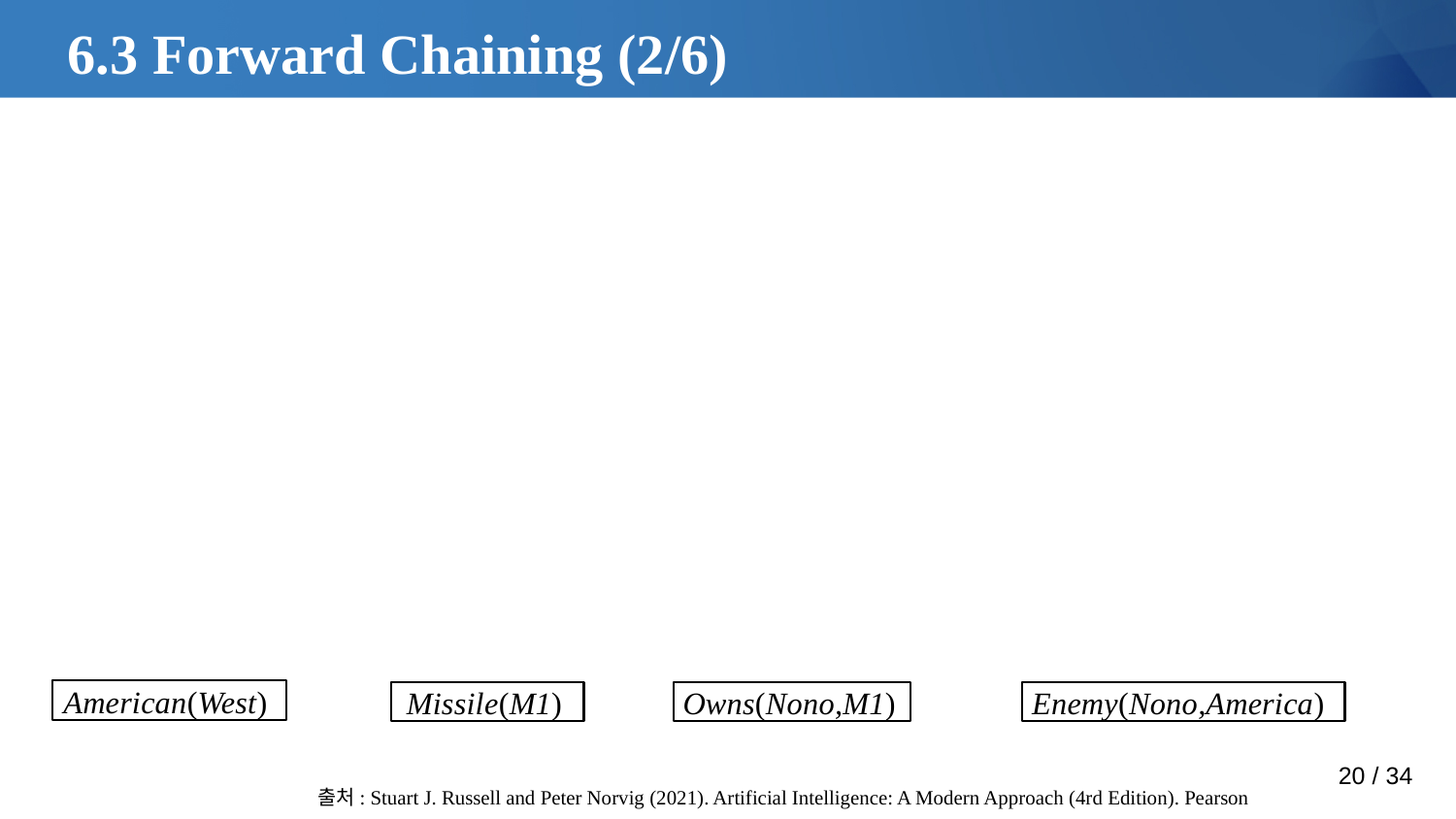

# 6.3 Forward Chaining (2/6)
American(West)
Missile(M1)
Enemy(Nono,America)
Owns(Nono,M1)
출처: Stuart J. Russell and Peter Norvig (2021). Artificial Intelligence: A Modern Approach (4rd Edition). Pearson